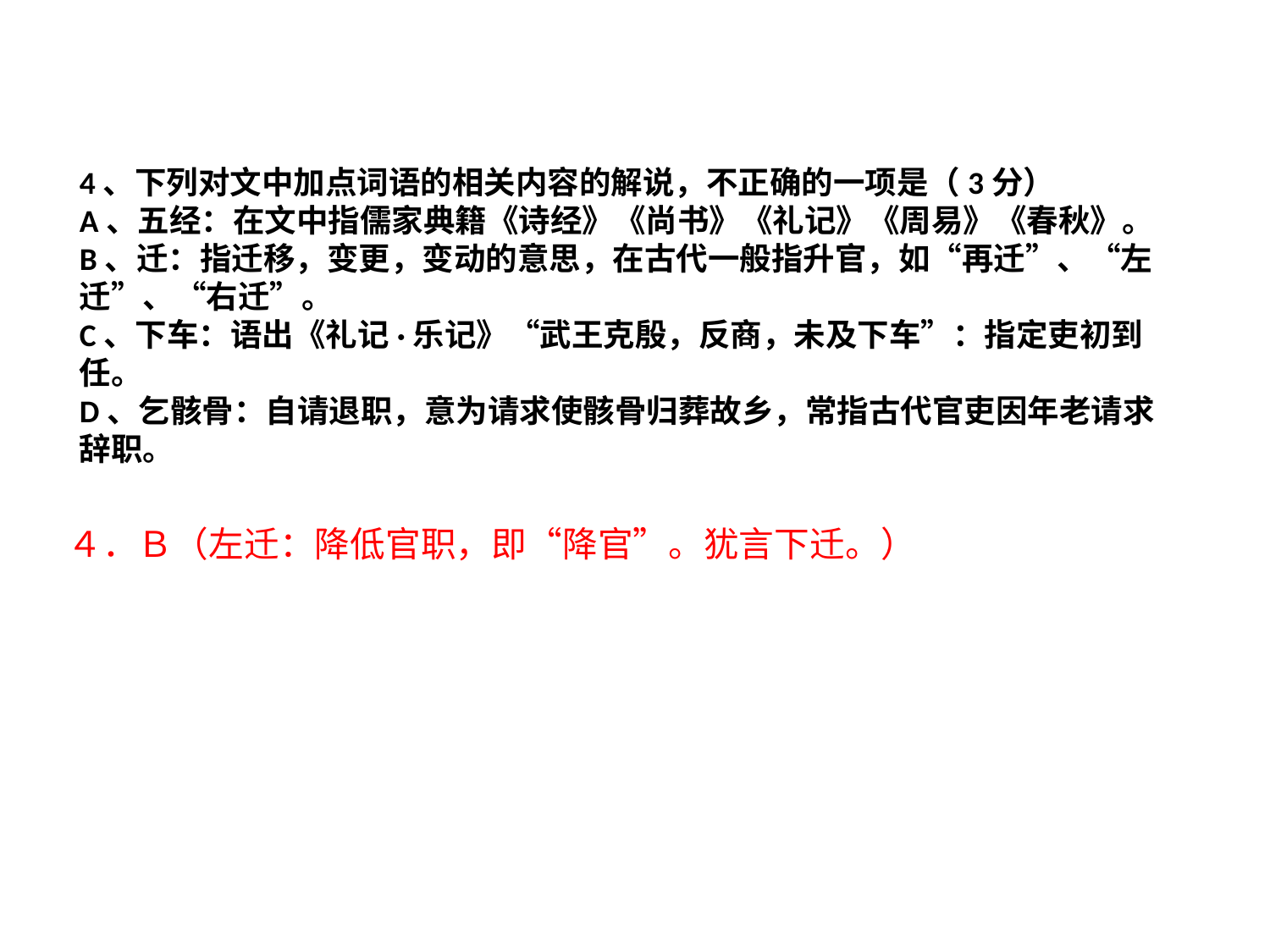

4、下列对文中加点词语的相关内容的解说，不正确的一项是（3分）
A、五经：在文中指儒家典籍《诗经》《尚书》《礼记》《周易》《春秋》。
B、迁：指迁移，变更，变动的意思，在古代一般指升官，如“再迁”、“左迁”、“右迁”。
C、下车：语出《礼记·乐记》“武王克殷，反商，未及下车”：指定吏初到任。
D、乞骸骨：自请退职，意为请求使骸骨归葬故乡，常指古代官吏因年老请求辞职。

４．Ｂ（左迁：降低官职，即“降官”。犹言下迁。）